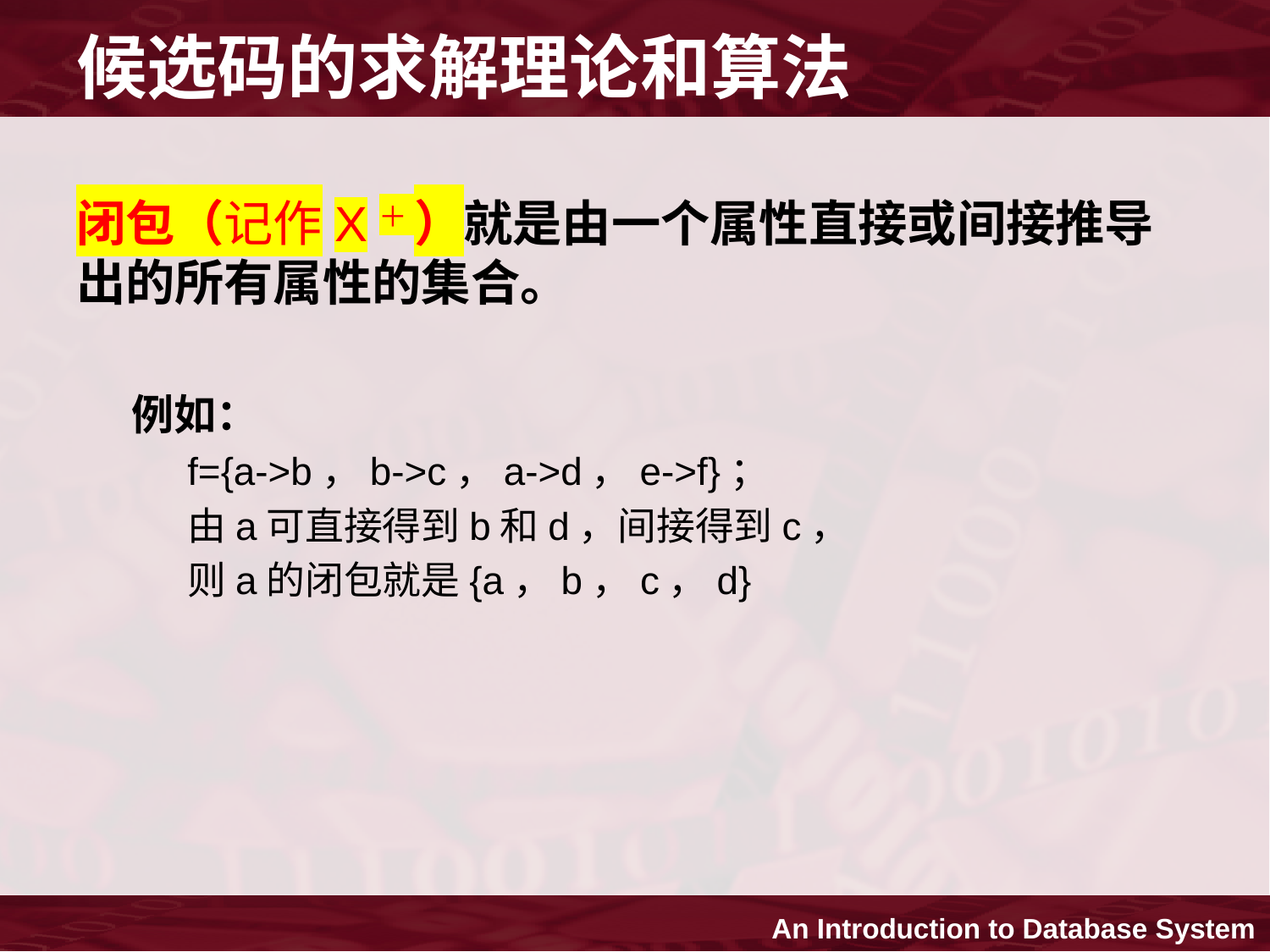

# 候选码的求解理论和算法
闭包（记作X＋ ）就是由一个属性直接或间接推导出的所有属性的集合。

例如：
f={a->b，b->c，a->d，e->f}；
由a可直接得到b和d，间接得到c，
则a的闭包就是{a，b，c，d}